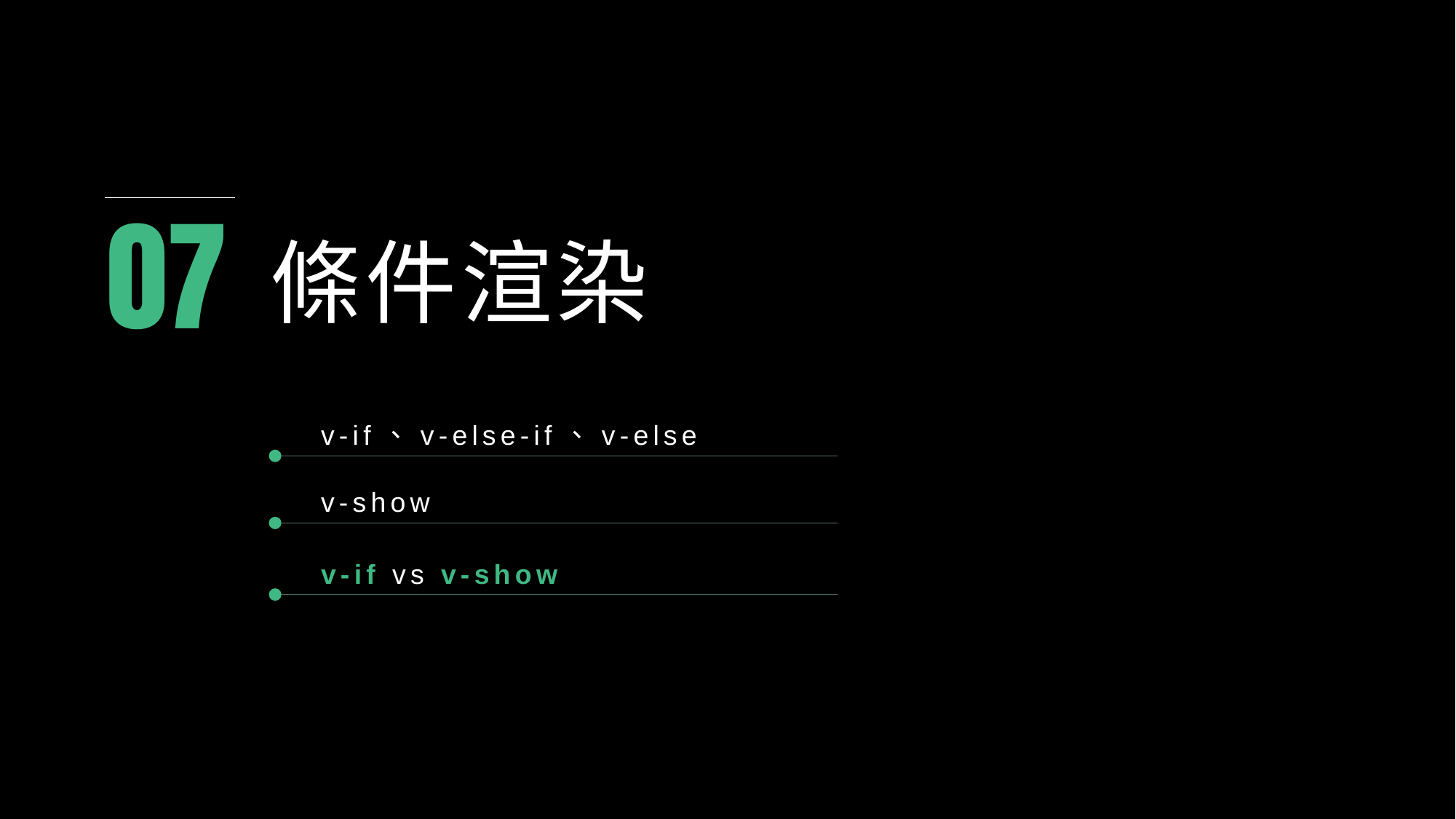

07
條件渲染
v-if、v-else-if、v-else

v-show

v-if vs v-show